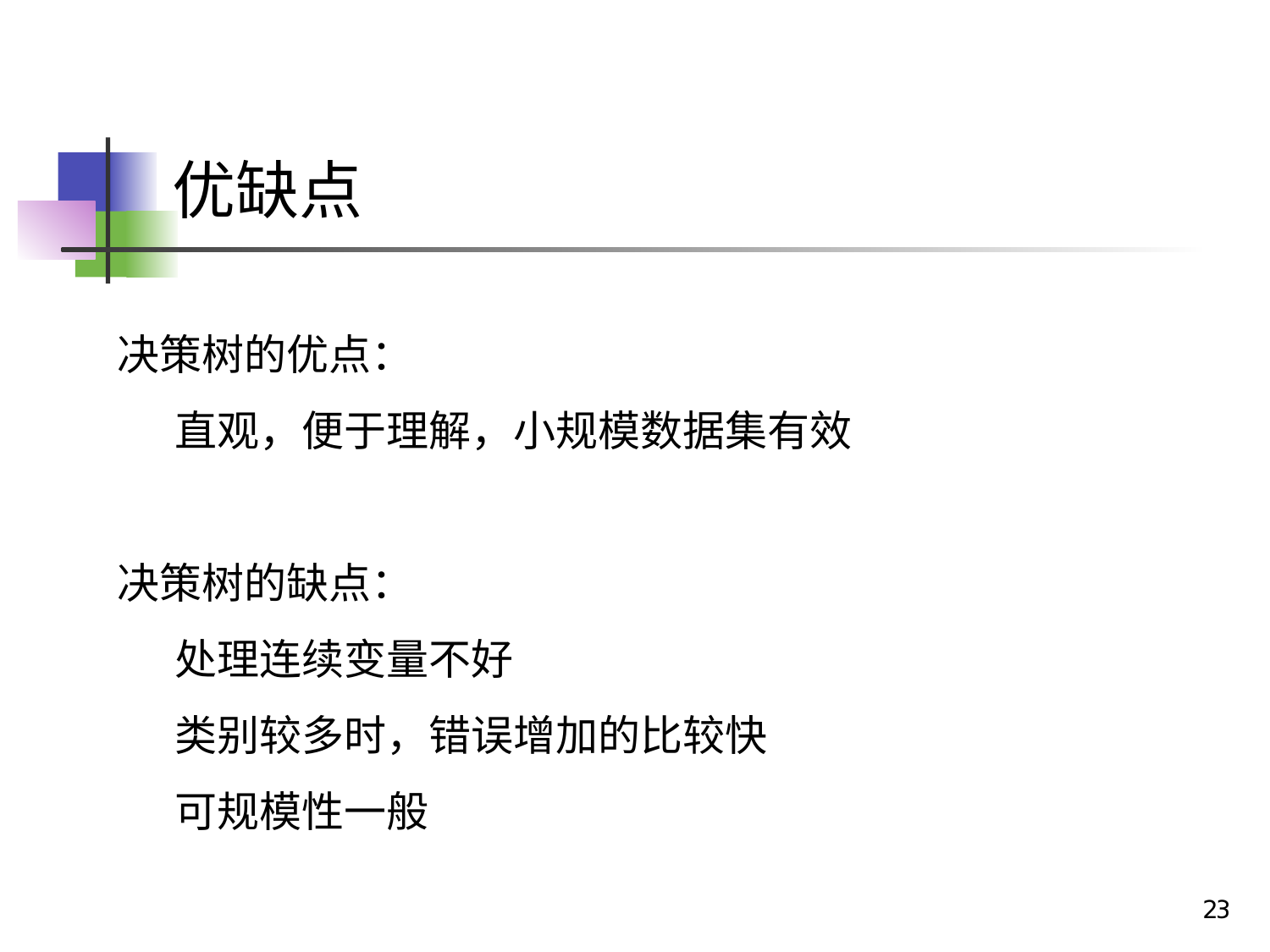

# 优缺点
决策树的优点：
     直观，便于理解，小规模数据集有效

决策树的缺点：
     处理连续变量不好
     类别较多时，错误增加的比较快
     可规模性一般

23